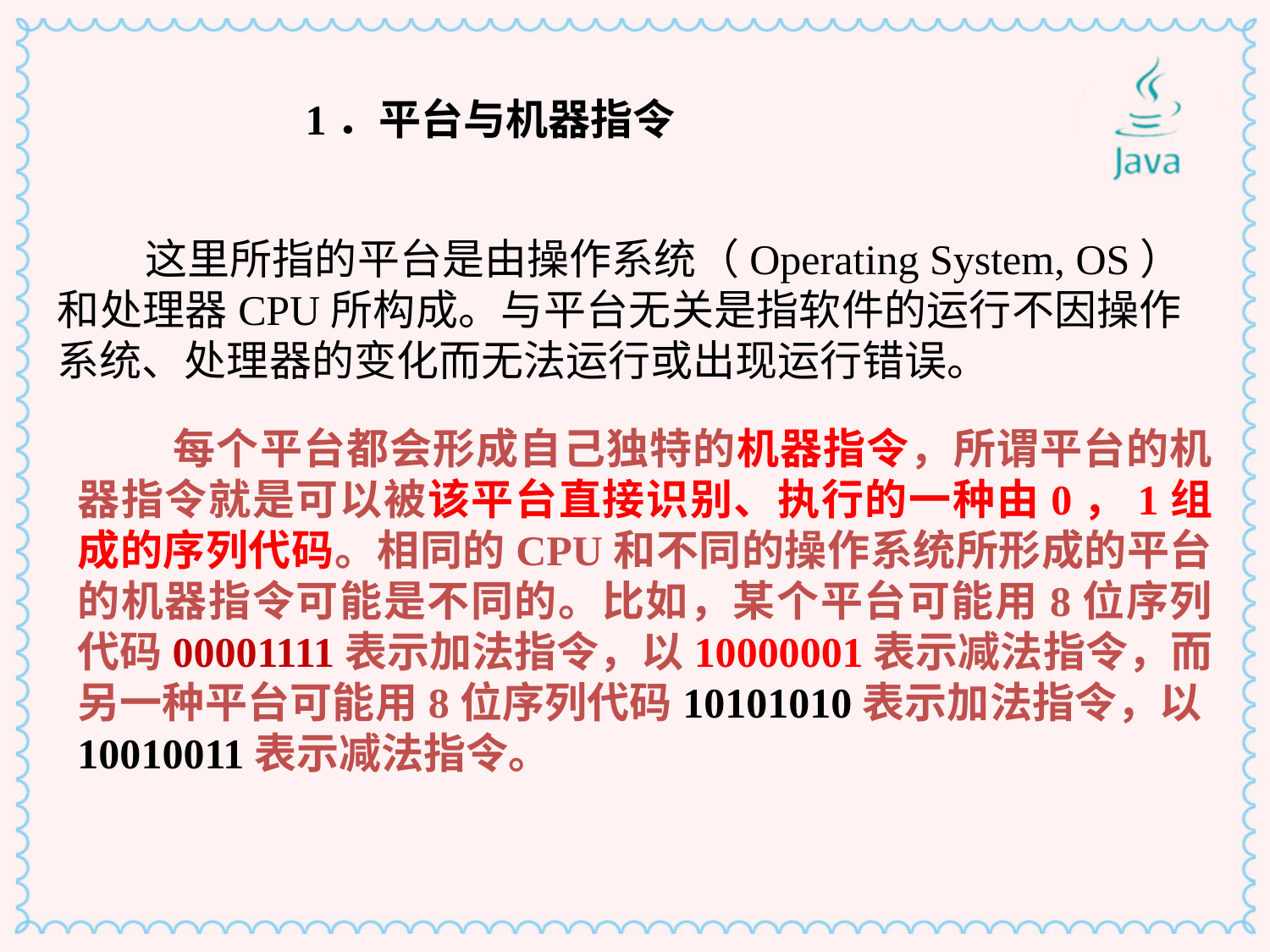

1．平台与机器指令
        这里所指的平台是由操作系统（Operating System, OS）和处理器CPU所构成。与平台无关是指软件的运行不因操作系统、处理器的变化而无法运行或出现运行错误。
        每个平台都会形成自己独特的机器指令，所谓平台的机器指令就是可以被该平台直接识别、执行的一种由0，1组成的序列代码。相同的CPU和不同的操作系统所形成的平台的机器指令可能是不同的。比如，某个平台可能用8位序列代码00001111表示加法指令，以10000001表示减法指令，而另一种平台可能用8位序列代码10101010表示加法指令，以10010011表示减法指令。